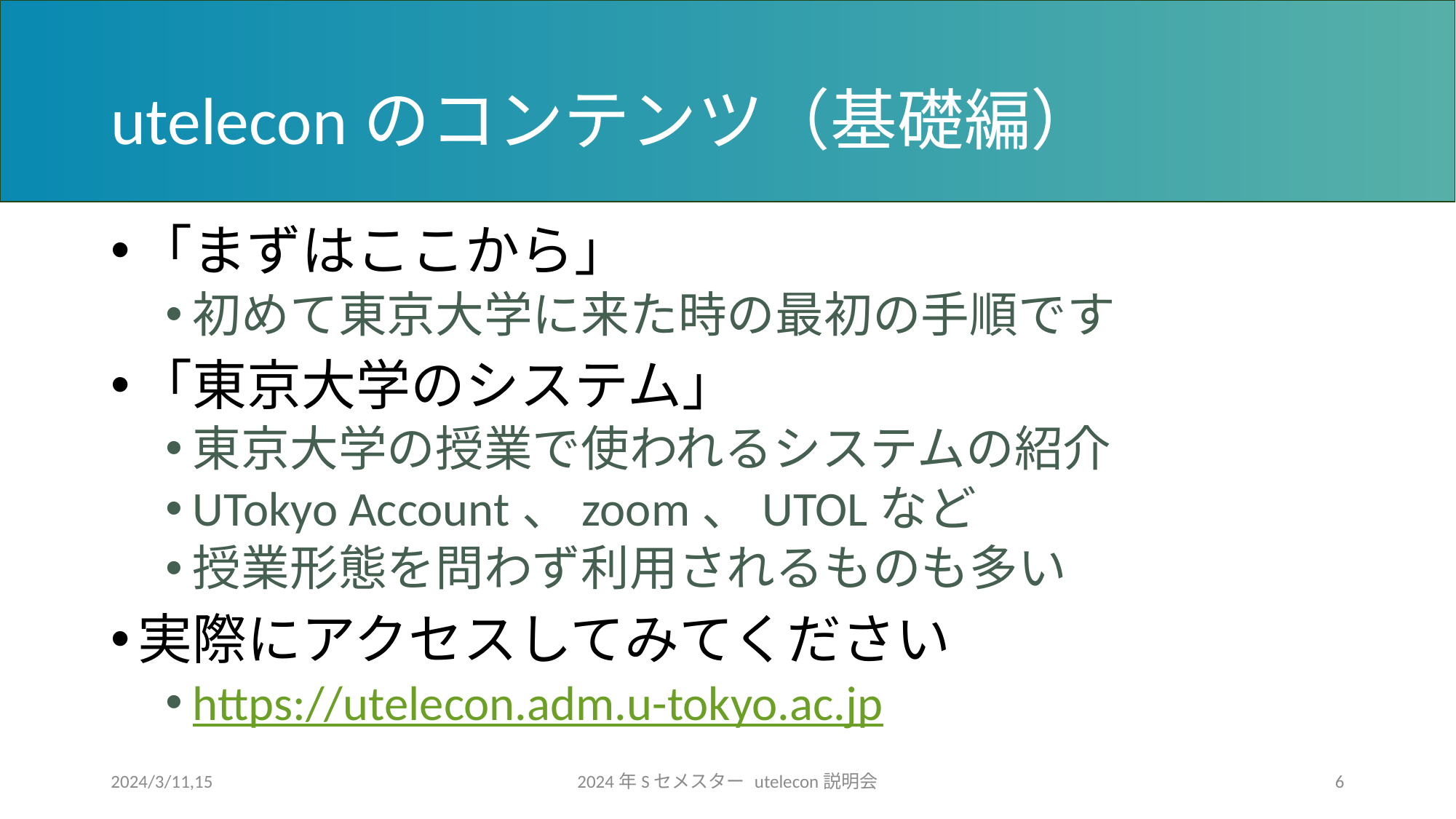

# uteleconのコンテンツ（基礎編）
「まずはここから」
初めて東京大学に来た時の最初の手順です
「東京大学のシステム」
東京大学の授業で使われるシステムの紹介
UTokyo Account、zoom、UTOLなど
授業形態を問わず利用されるものも多い
実際にアクセスしてみてください
https://utelecon.adm.u-tokyo.ac.jp
2024/3/11,15
2024年Sセメスター utelecon説明会
6